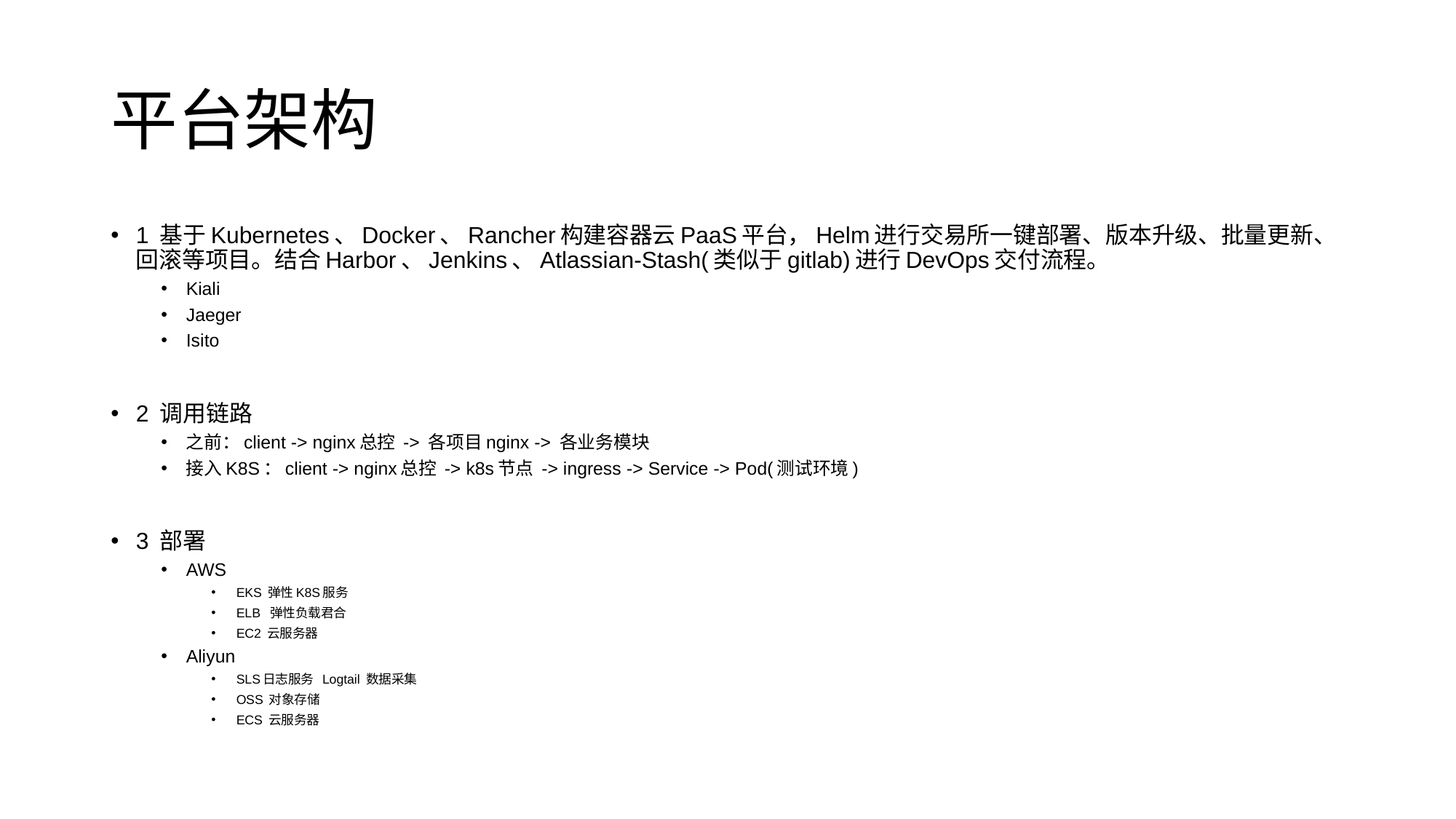

# 平台架构
1 基于Kubernetes、Docker、Rancher构建容器云PaaS平台，Helm进行交易所一键部署、版本升级、批量更新、回滚等项目。结合Harbor、Jenkins、Atlassian-Stash(类似于gitlab)进行DevOps交付流程。
Kiali
Jaeger
Isito

2 调用链路
之前：client -> nginx总控 -> 各项目nginx -> 各业务模块
接入K8S：client -> nginx总控 -> k8s节点 -> ingress -> Service -> Pod(测试环境)

3 部署
AWS
EKS 弹性K8S服务
ELB  弹性负载君合
EC2 云服务器
Aliyun
SLS日志服务  Logtail 数据采集
OSS 对象存储
ECS 云服务器